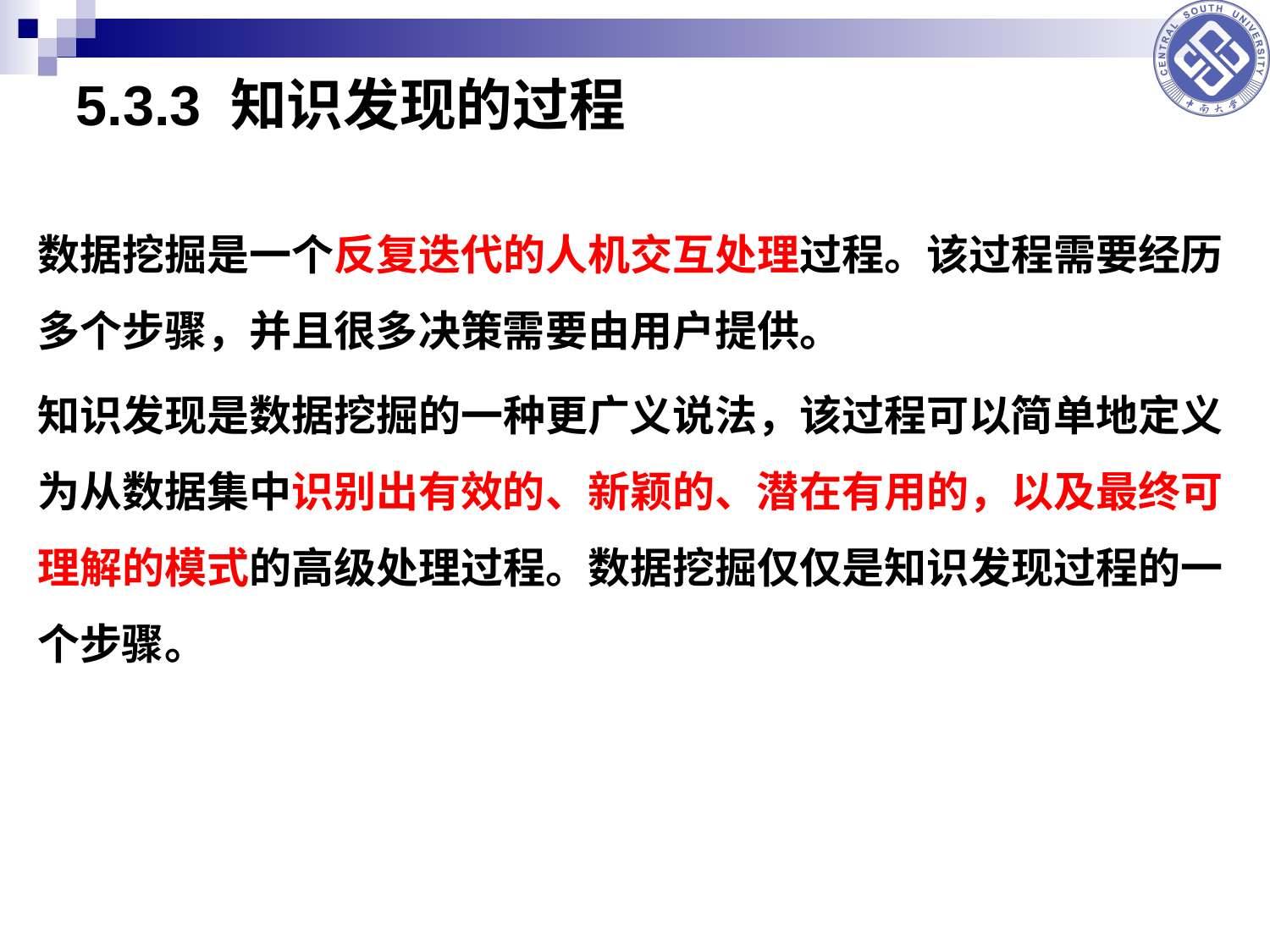

5.3.3 知识发现的过程
数据挖掘是一个反复迭代的人机交互处理过程。该过程需要经历多个步骤，并且很多决策需要由用户提供。
知识发现是数据挖掘的一种更广义说法，该过程可以简单地定义为从数据集中识别出有效的、新颖的、潜在有用的，以及最终可理解的模式的高级处理过程。数据挖掘仅仅是知识发现过程的一个步骤。